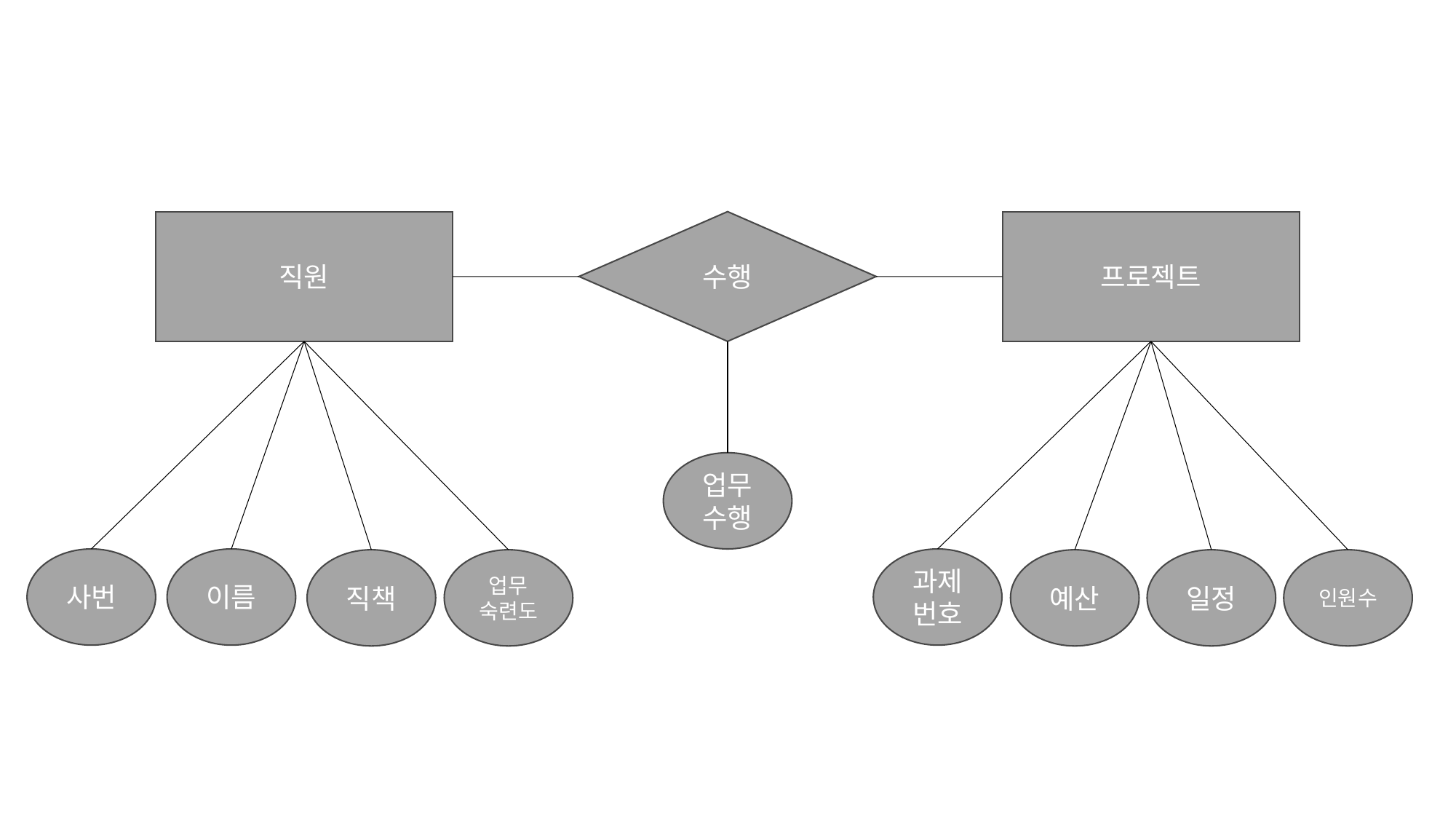

직원
수행
프로젝트
업무수행
이름
과제번호
사번
직책
업무 숙련도
예산
일정
인원수